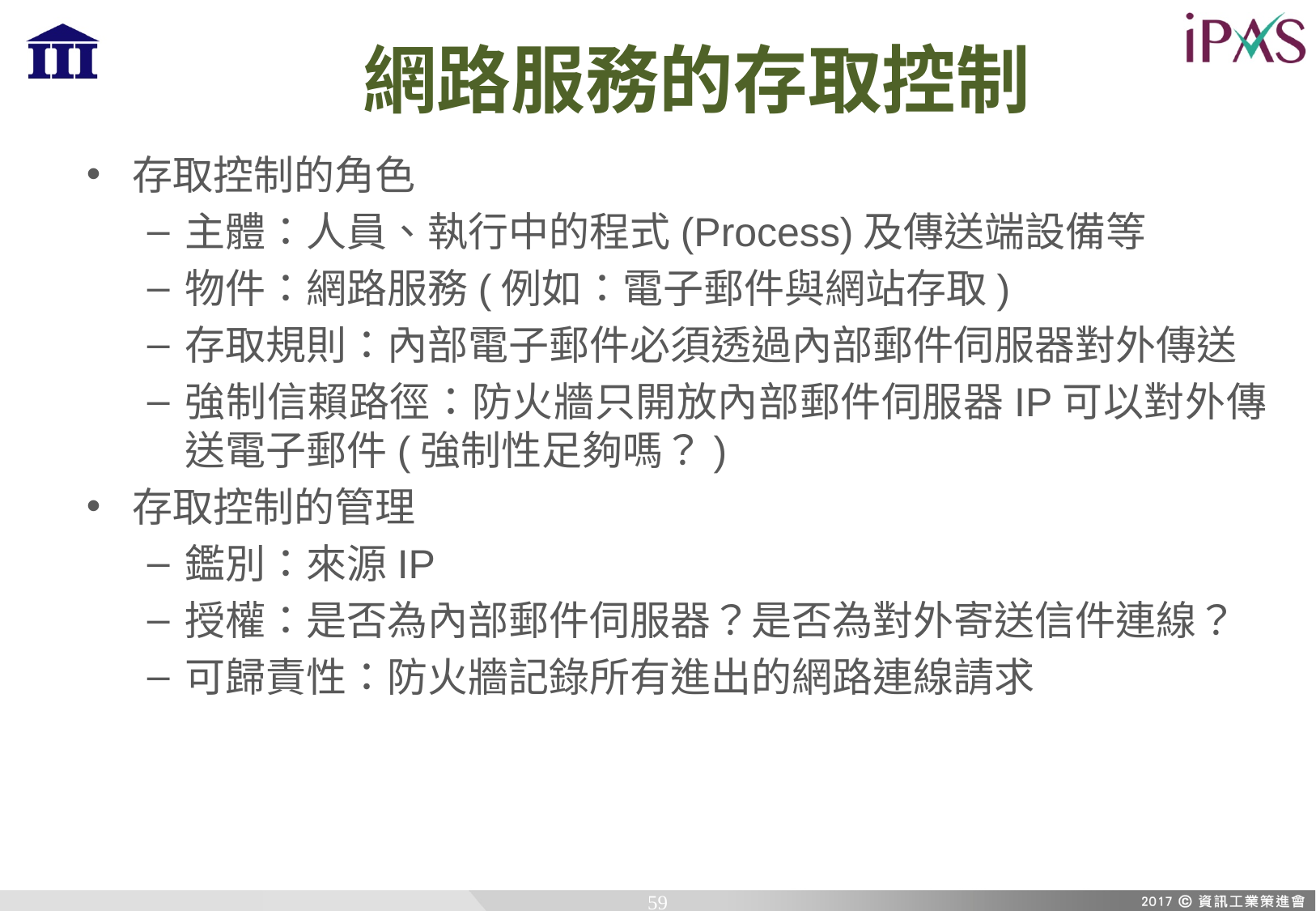

# 網路服務的存取控制
存取控制的角色
主體：人員、執行中的程式(Process)及傳送端設備等
物件：網路服務(例如：電子郵件與網站存取)
存取規則：內部電子郵件必須透過內部郵件伺服器對外傳送
強制信賴路徑：防火牆只開放內部郵件伺服器IP可以對外傳送電子郵件(強制性足夠嗎？)
存取控制的管理
鑑別：來源IP
授權：是否為內部郵件伺服器？是否為對外寄送信件連線？
可歸責性：防火牆記錄所有進出的網路連線請求
59